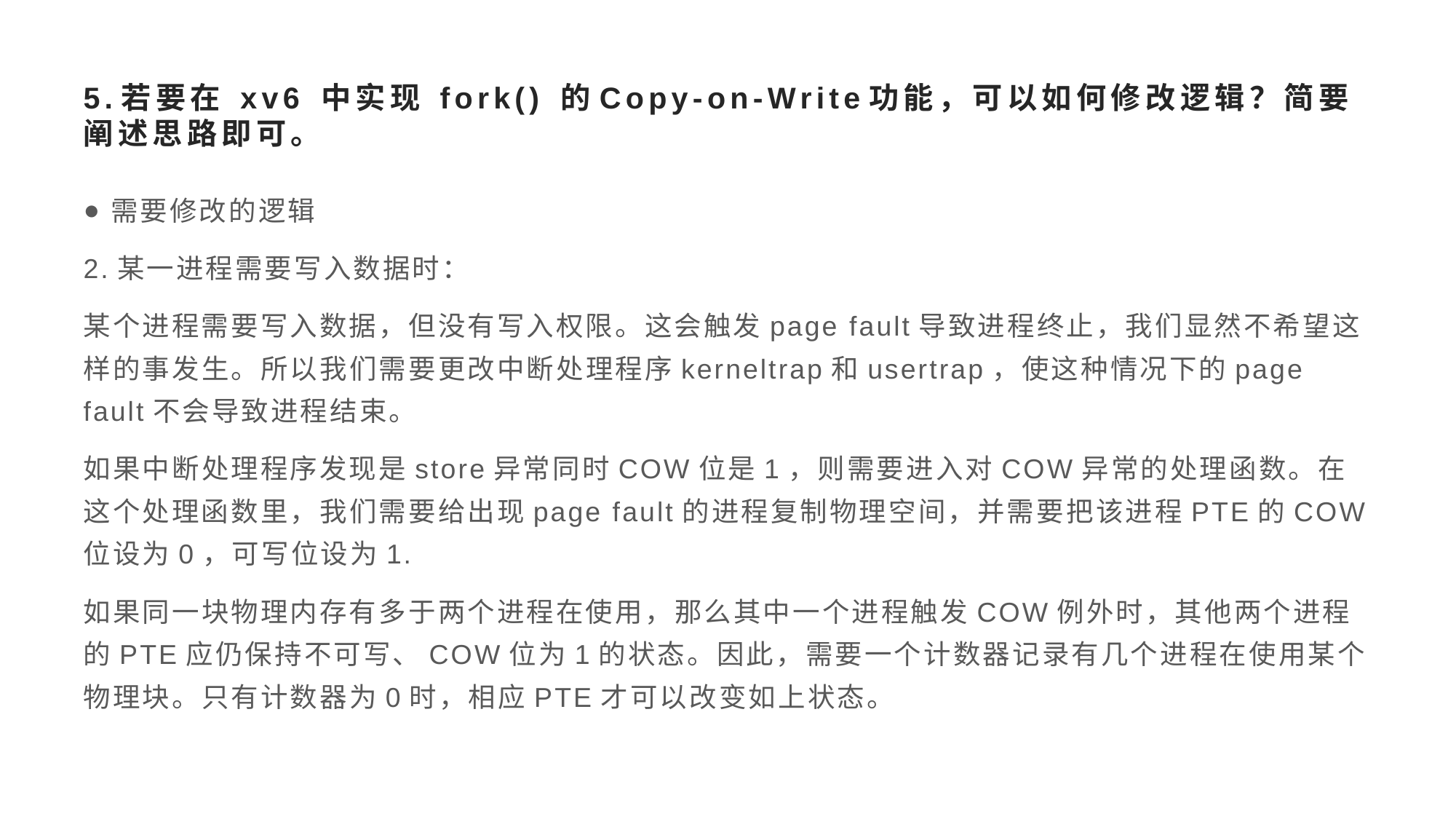

# 5.若要在 xv6 中实现 fork() 的Copy-on-Write功能，可以如何修改逻辑？简要阐述思路即可。
需要修改的逻辑
2.某一进程需要写入数据时：
某个进程需要写入数据，但没有写入权限。这会触发page fault导致进程终止，我们显然不希望这样的事发生。所以我们需要更改中断处理程序kerneltrap和usertrap，使这种情况下的page fault不会导致进程结束。
如果中断处理程序发现是store异常同时COW位是1，则需要进入对COW异常的处理函数。在这个处理函数里，我们需要给出现page fault的进程复制物理空间，并需要把该进程PTE的COW位设为0，可写位设为1.
如果同一块物理内存有多于两个进程在使用，那么其中一个进程触发COW例外时，其他两个进程的PTE应仍保持不可写、COW位为1的状态。因此，需要一个计数器记录有几个进程在使用某个物理块。只有计数器为0时，相应PTE才可以改变如上状态。